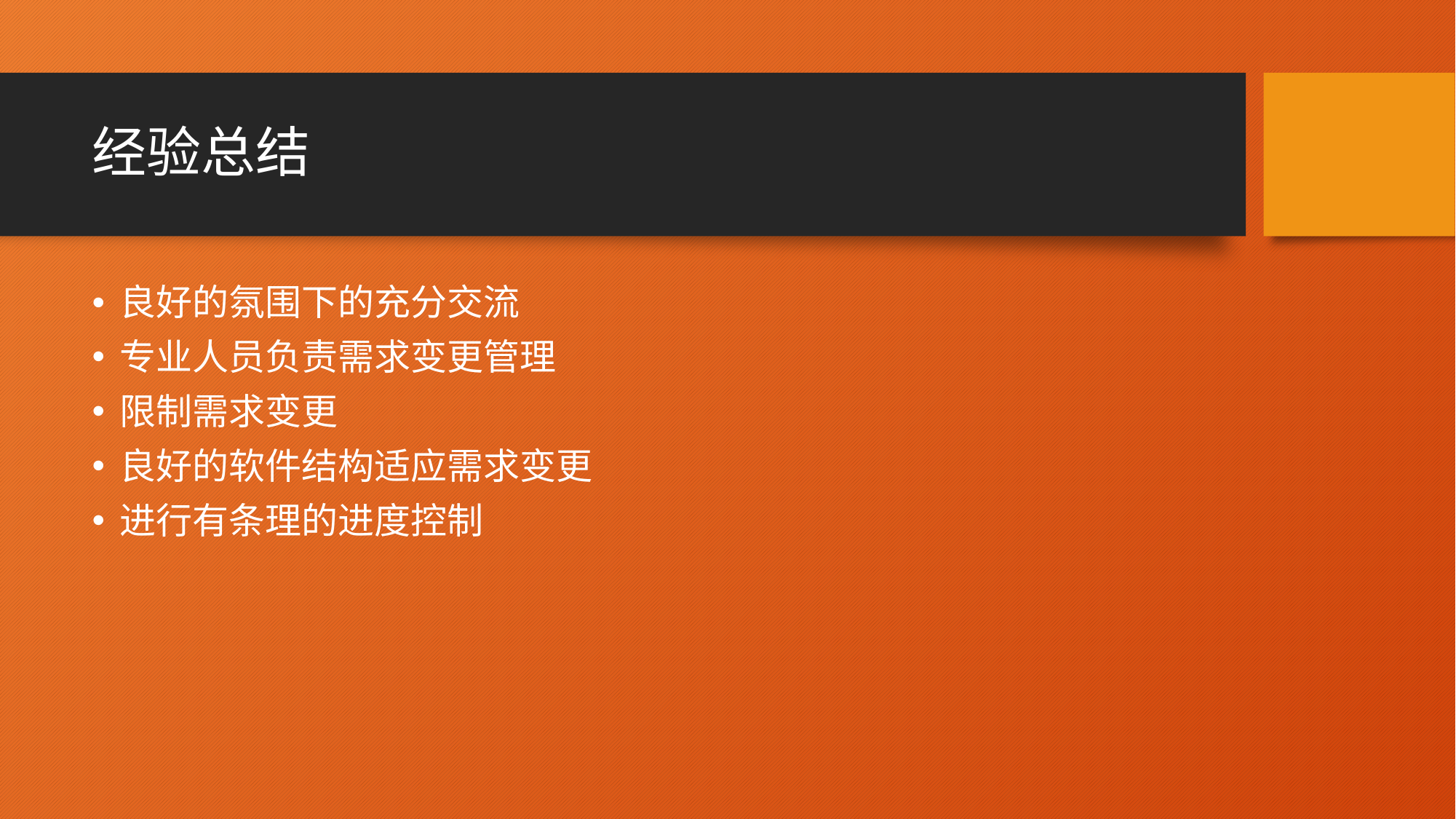

# 经验总结
良好的氛围下的充分交流
专业人员负责需求变更管理
限制需求变更
良好的软件结构适应需求变更
进行有条理的进度控制